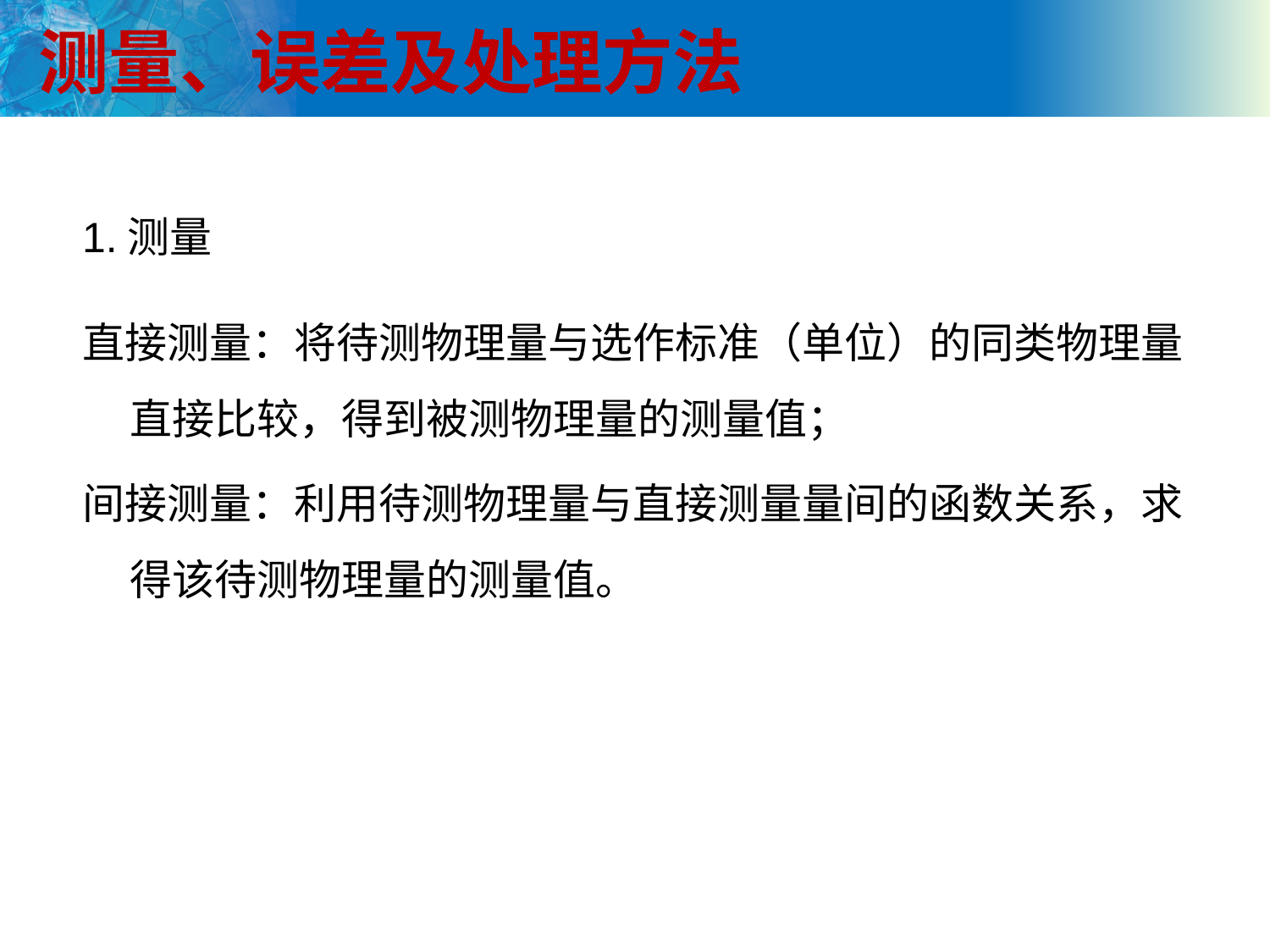

# 测量、误差及处理方法
1.测量
直接测量：将待测物理量与选作标准（单位）的同类物理量直接比较，得到被测物理量的测量值；
间接测量：利用待测物理量与直接测量量间的函数关系，求得该待测物理量的测量值。

38